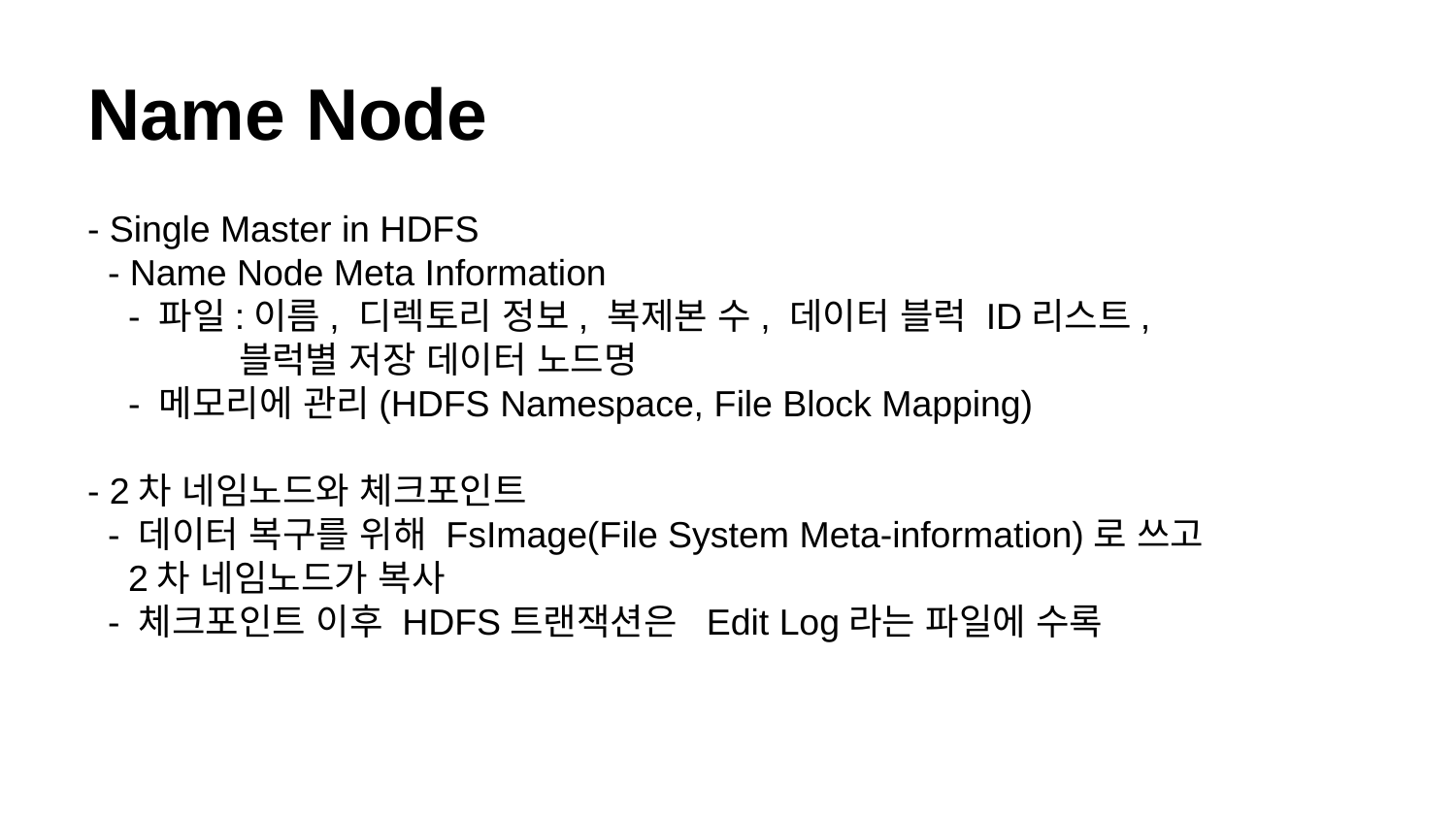

# Name Node
- Single Master in HDFS
  - Name Node Meta Information
    - 파일:이름, 디렉토리 정보, 복제본 수, 데이터 블럭 ID리스트,
              블럭별 저장 데이터 노드명
    - 메모리에 관리(HDFS Namespace, File Block Mapping)

- 2차 네임노드와 체크포인트
  - 데이터 복구를 위해 FsImage(File System Meta-information)로 쓰고
    2차 네임노드가 복사
  - 체크포인트 이후 HDFS트랜잭션은  Edit Log라는 파일에 수록